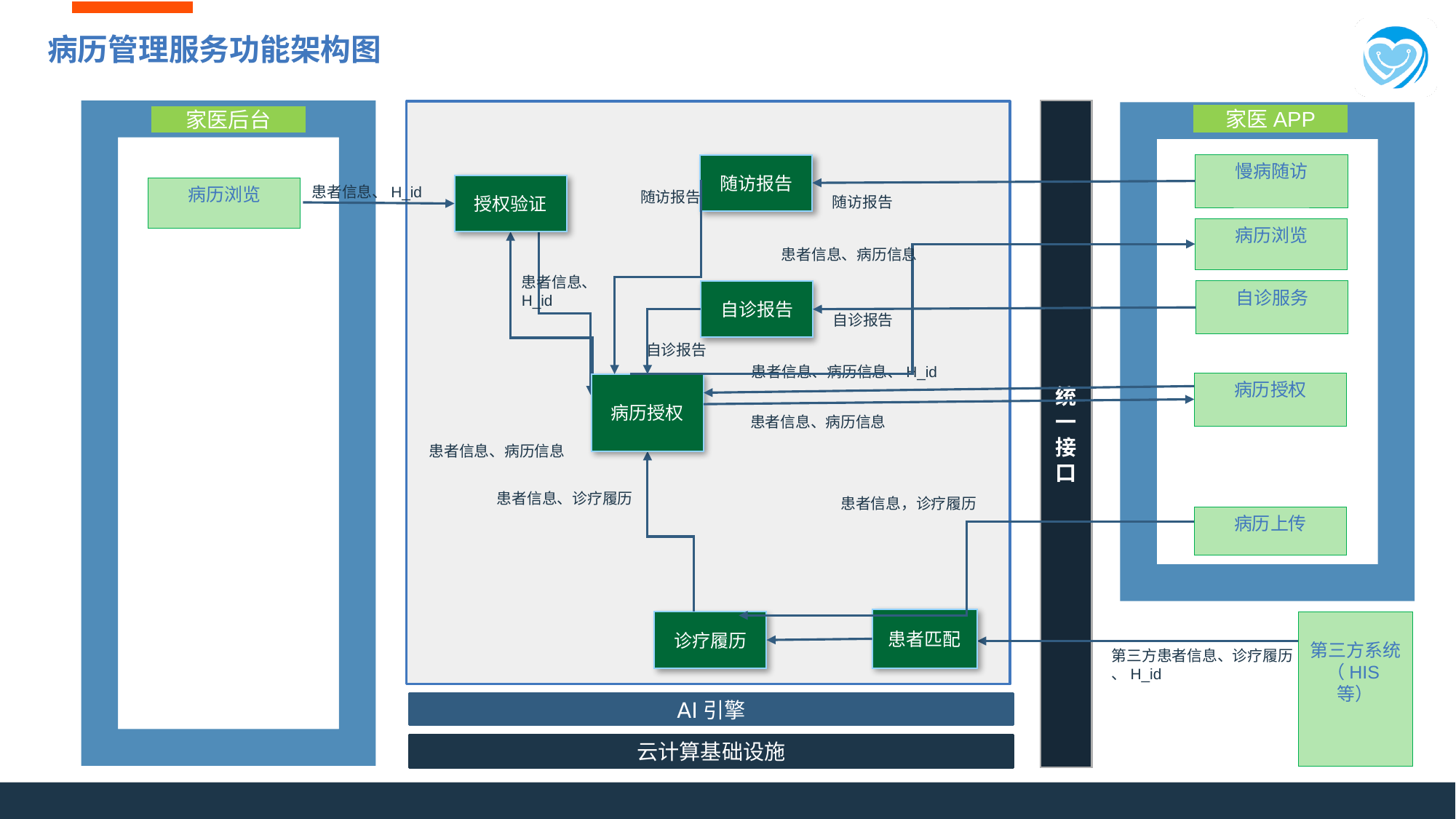

# 病历管理服务功能架构图

家医后台
统一接口

家医APP
慢病随访
随访报告
授权验证
病历浏览
患者信息、H_id
随访报告
随访报告
病历浏览
患者信息、病历信息
患者信息、
H_id
自诊服务
自诊报告
自诊报告
自诊报告
患者信息、病历信息、H_id
病历授权
病历授权
患者信息、病历信息
患者信息、病历信息
患者信息、诊疗履历
患者信息，诊疗履历
病历上传
患者匹配
诊疗履历

第三方系统
（HIS等）
第三方患者信息、诊疗履历
、H_id
AI引擎
云计算基础设施